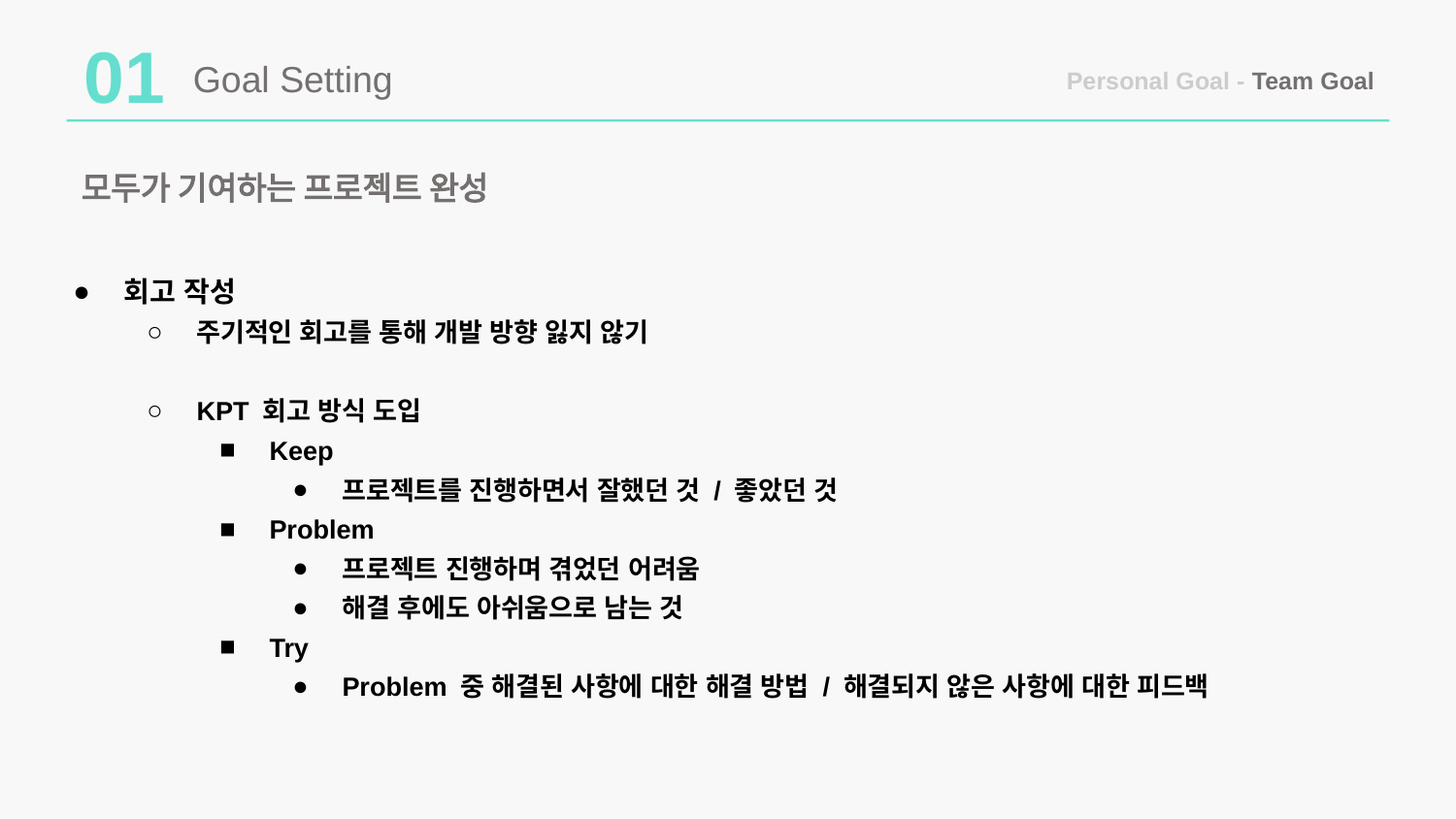

01
Goal Setting
Personal Goal - Team Goal

 모두가 기여하는 프로젝트 완성

회고 작성
주기적인 회고를 통해 개발 방향 잃지 않기

KPT 회고 방식 도입
Keep
프로젝트를 진행하면서 잘했던 것 / 좋았던 것
Problem
프로젝트 진행하며 겪었던 어려움
해결 후에도 아쉬움으로 남는 것
Try
Problem 중 해결된 사항에 대한 해결 방법 / 해결되지 않은 사항에 대한 피드백